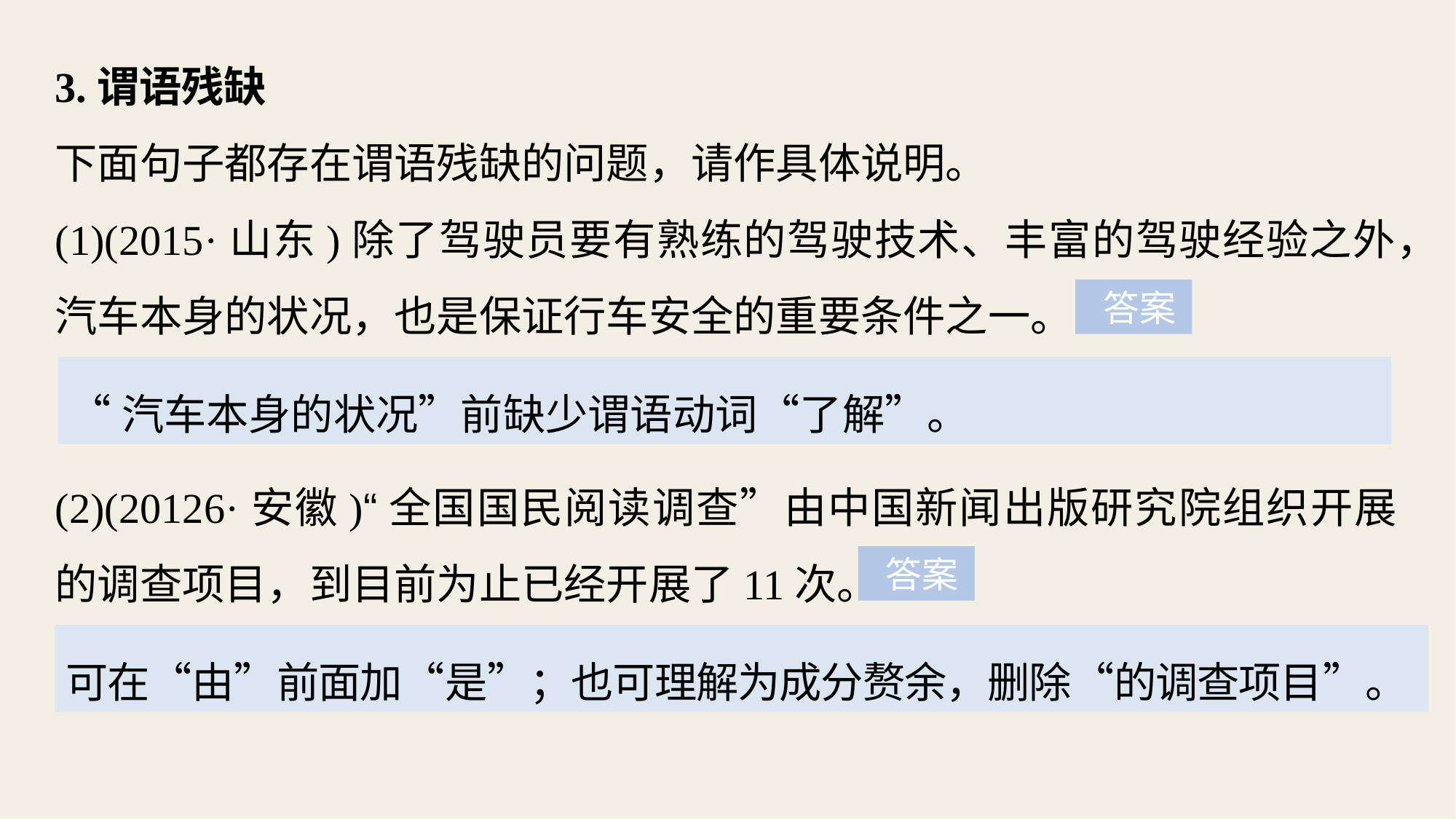

3.谓语残缺
下面句子都存在谓语残缺的问题，请作具体说明。
(1)(2015·山东)除了驾驶员要有熟练的驾驶技术、丰富的驾驶经验之外，汽车本身的状况，也是保证行车安全的重要条件之一。
 答案
“汽车本身的状况”前缺少谓语动词“了解”。
(2)(20126·安徽)“全国国民阅读调查”由中国新闻出版研究院组织开展的调查项目，到目前为止已经开展了11次。
 答案
可在“由”前面加“是”；也可理解为成分赘余，删除“的调查项目”。